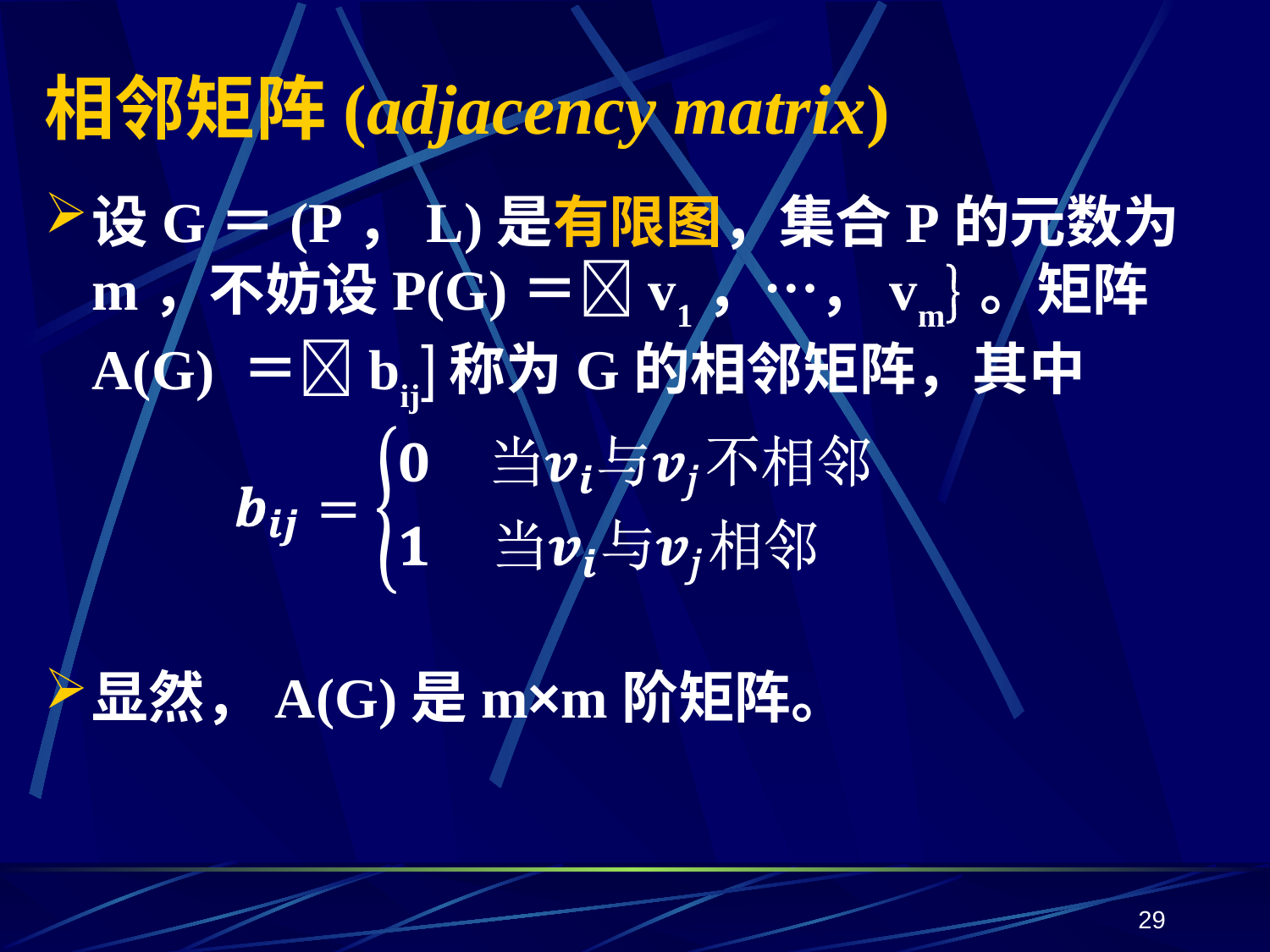

# 相邻矩阵(adjacency matrix)
设G＝(P，L)是有限图，集合P的元数为m，不妨设P(G)＝{v1，…，vm}。矩阵A(G) ＝[bij]称为G的相邻矩阵，其中

显然，A(G)是m×m阶矩阵。

29